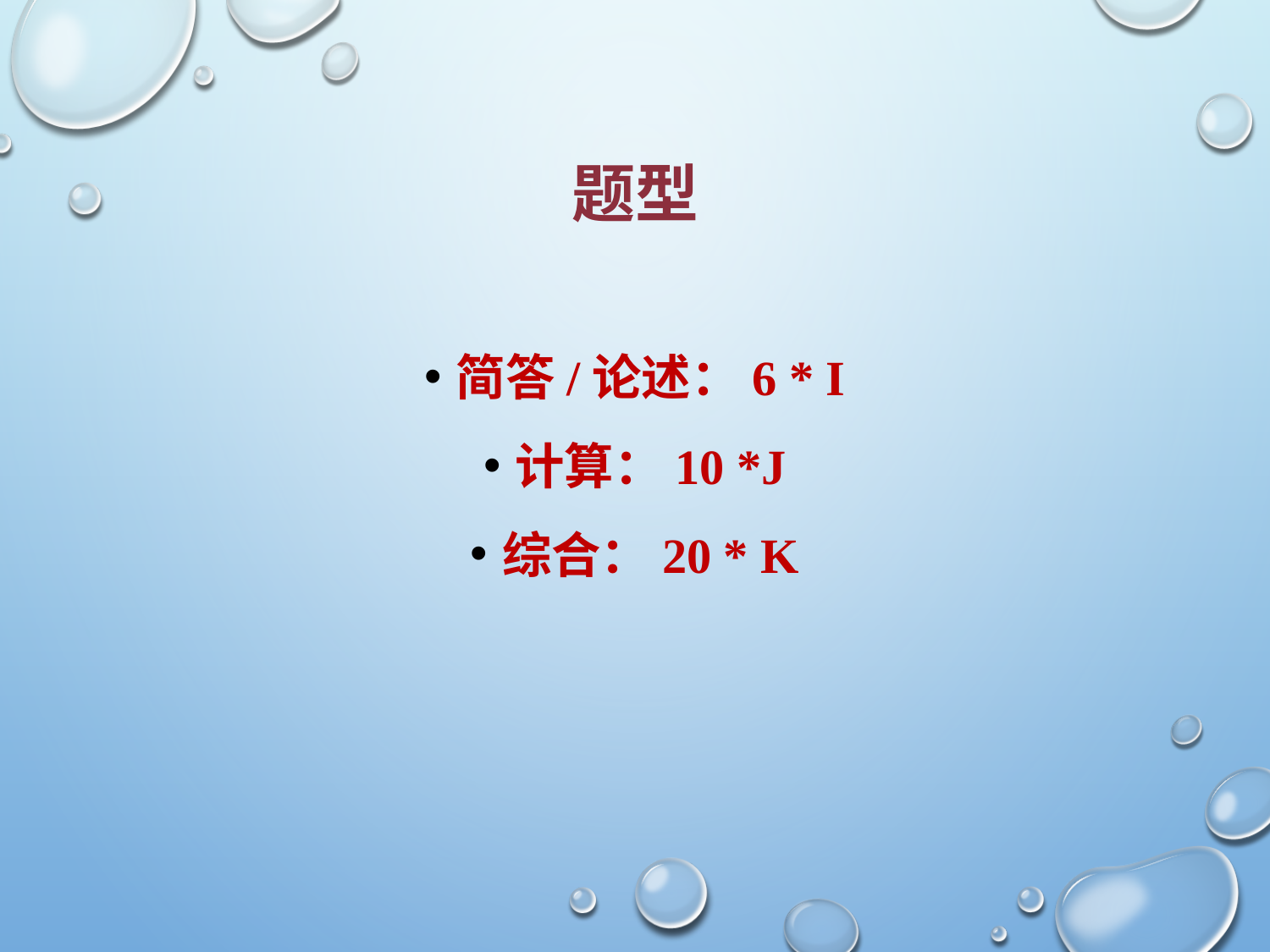

# 题型
简答/论述：6 * i
计算：10 *j
综合：20 * K